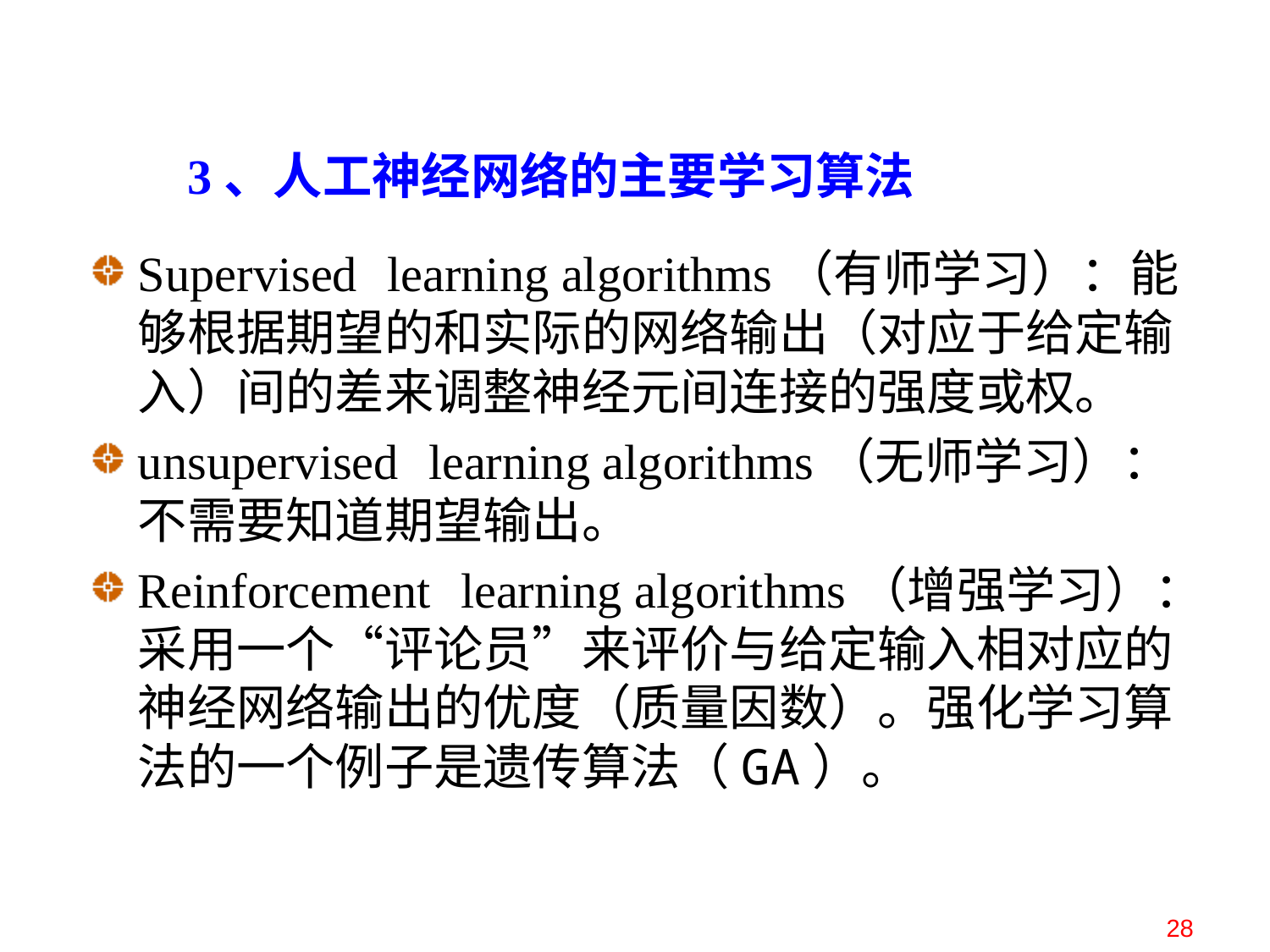

# 3、人工神经网络的主要学习算法
Supervised learning algorithms（有师学习）：能够根据期望的和实际的网络输出（对应于给定输入）间的差来调整神经元间连接的强度或权。
unsupervised learning algorithms（无师学习）：不需要知道期望输出。
Reinforcement learning algorithms（增强学习）：采用一个“评论员”来评价与给定输入相对应的神经网络输出的优度（质量因数）。强化学习算法的一个例子是遗传算法（GA）。
28